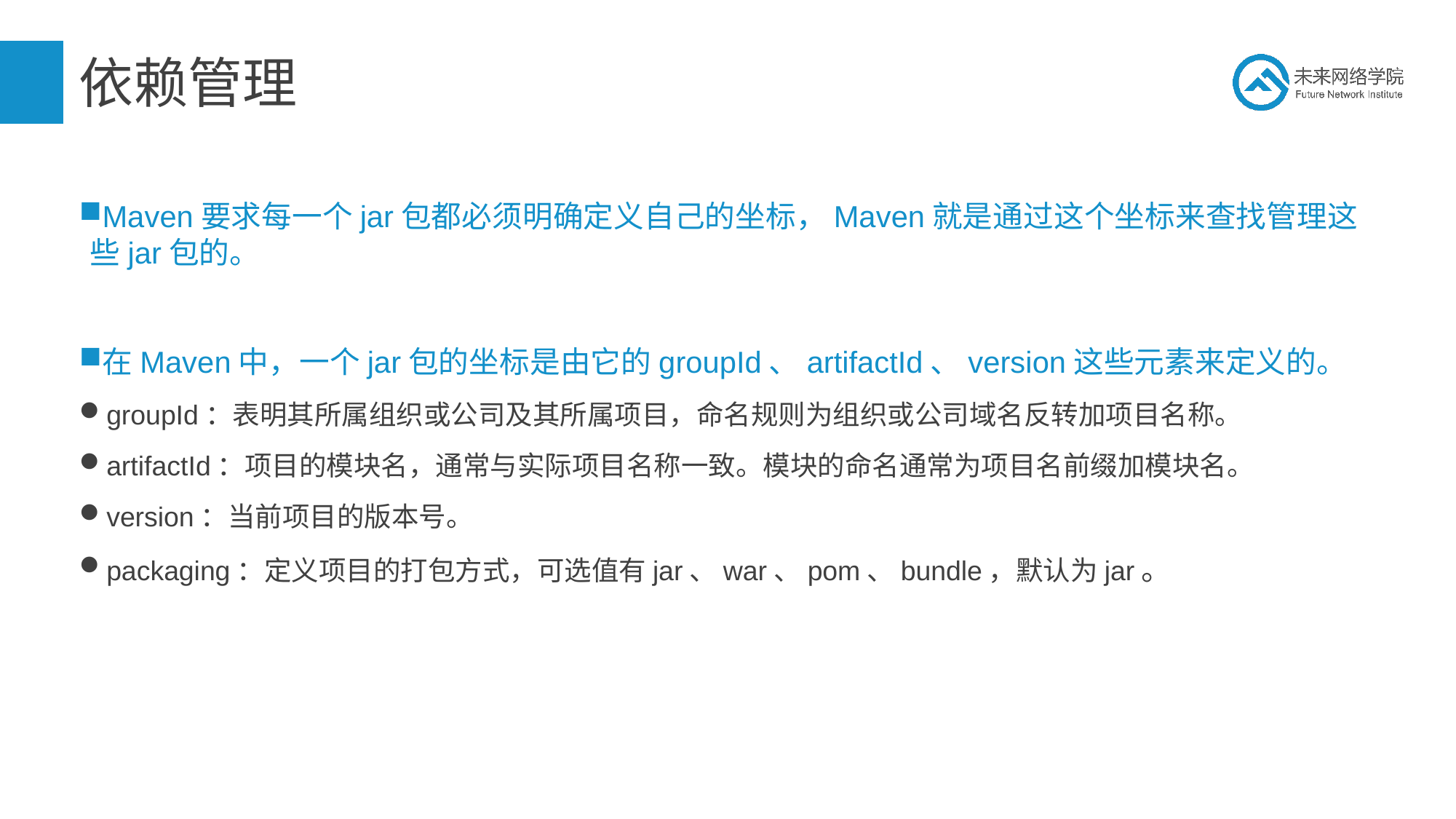

# 依赖管理
Maven要求每一个jar包都必须明确定义自己的坐标，Maven就是通过这个坐标来查找管理这些jar包的。

在Maven中，一个jar包的坐标是由它的groupId、artifactId、version这些元素来定义的。
groupId：表明其所属组织或公司及其所属项目，命名规则为组织或公司域名反转加项目名称。
artifactId：项目的模块名，通常与实际项目名称一致。模块的命名通常为项目名前缀加模块名。
version：当前项目的版本号。
packaging：定义项目的打包方式，可选值有jar、war、pom、bundle，默认为jar。